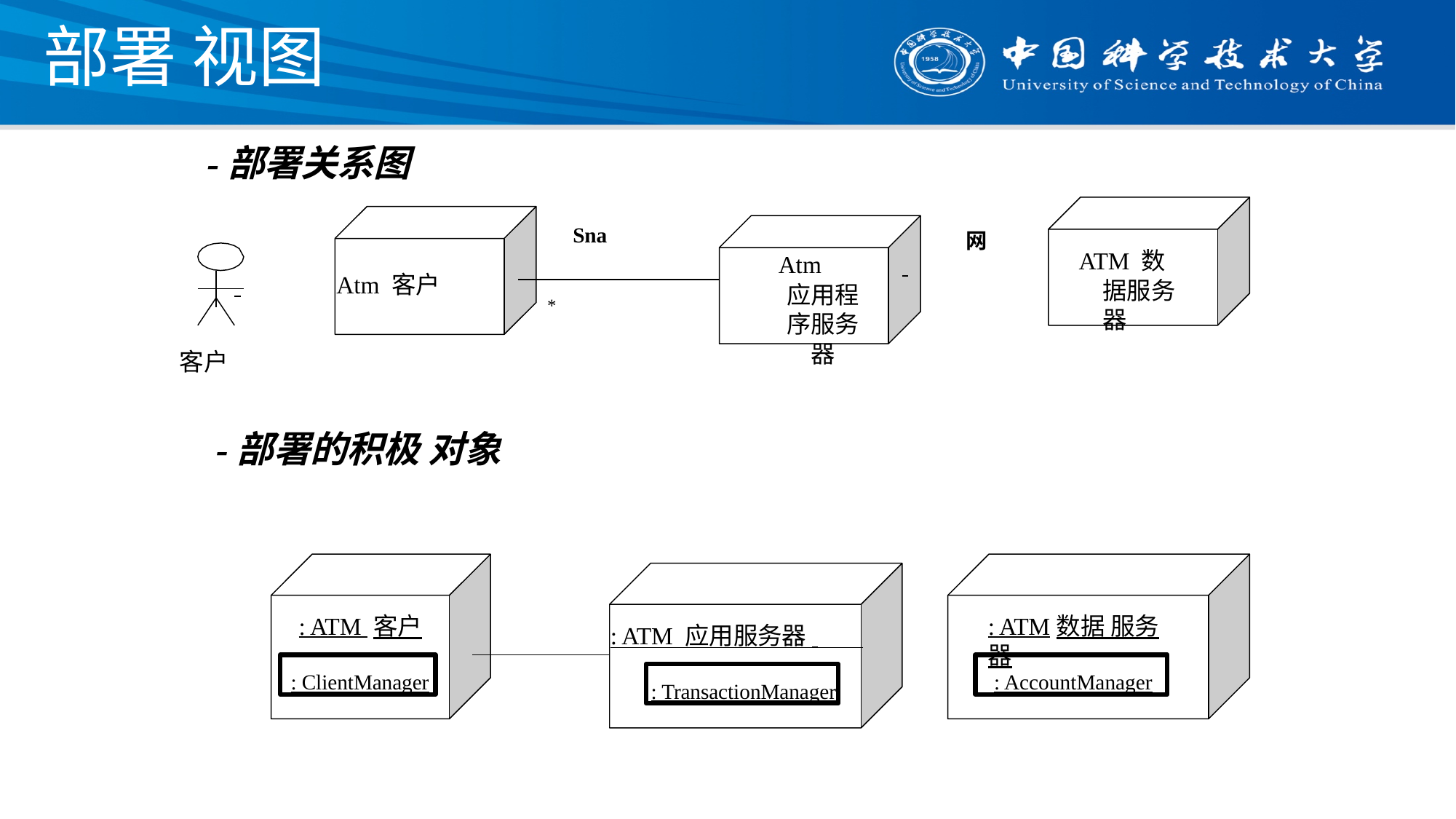

# 部署 视图
-部署关系图

Sna
网

ATM 数据服务器

Atm
应用程序服务器
 	Atm 客户

*

客户
-部署的积极 对象

: ATM 客户
: ATM数据 服务器
: ATM 应用服务器

: ClientManager

: AccountManager
: TransactionManager